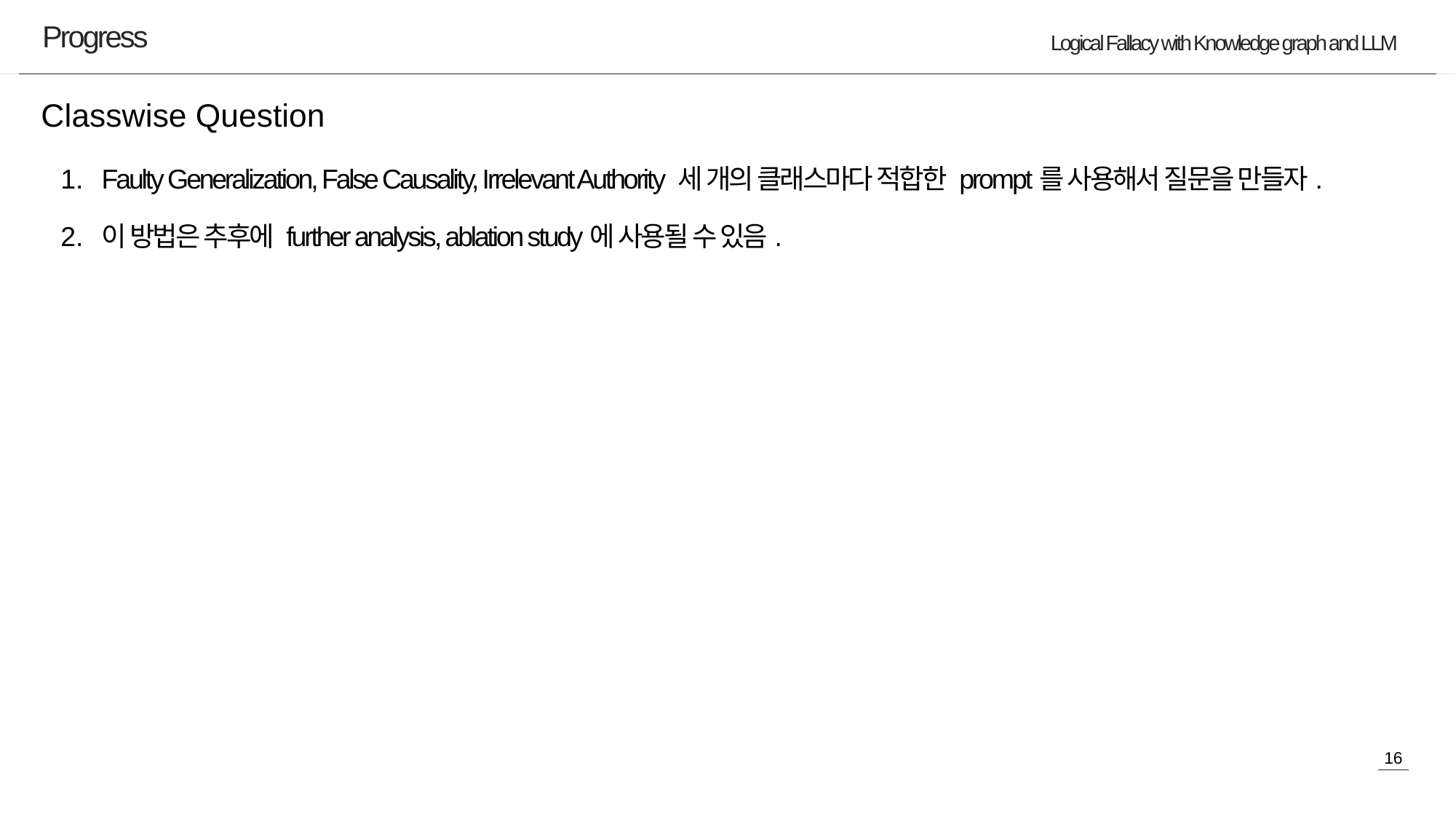

Progress
Classwise Question
Faulty Generalization, False Causality, Irrelevant Authority 세 개의 클래스마다 적합한 prompt를 사용해서 질문을 만들자.
이 방법은 추후에 further analysis, ablation study에 사용될 수 있음.